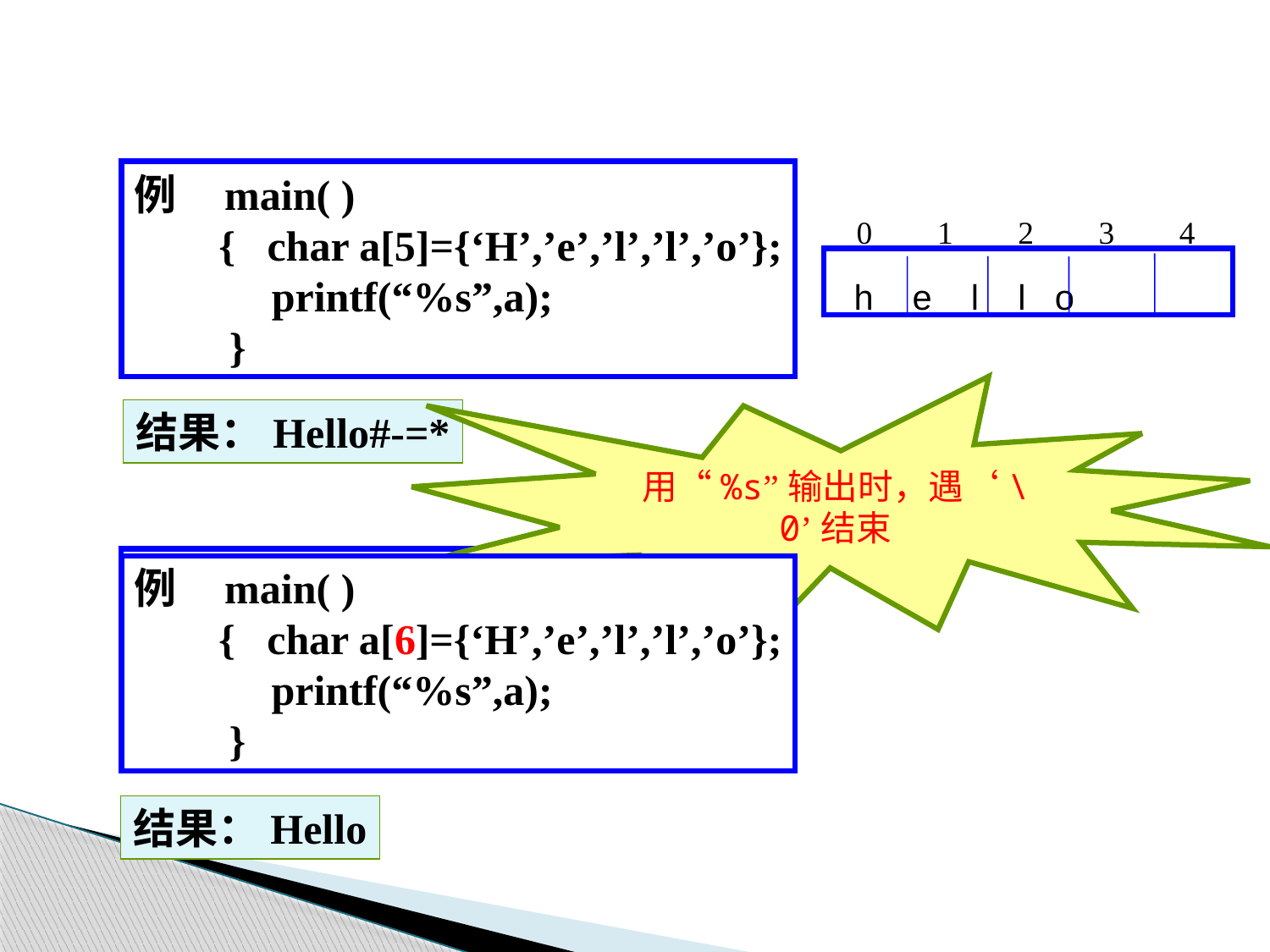

例    main( )
        {   char a[5]={‘H’,’e’,’l’,’l’,’o’};
             printf(“%s”,a);
         }
0
1
2
3
4
 h    e    l    l   o

结果：Hello#-=*
用“%s”输出时，遇‘\0’结束
例    main( )
        {   char a[ ]=“Hello”;
             printf(“%s”,a);
         }
例    main( )
        {   char a[6]={‘H’,’e’,’l’,’l’,’o’};
             printf(“%s”,a);
         }
结果：Hello